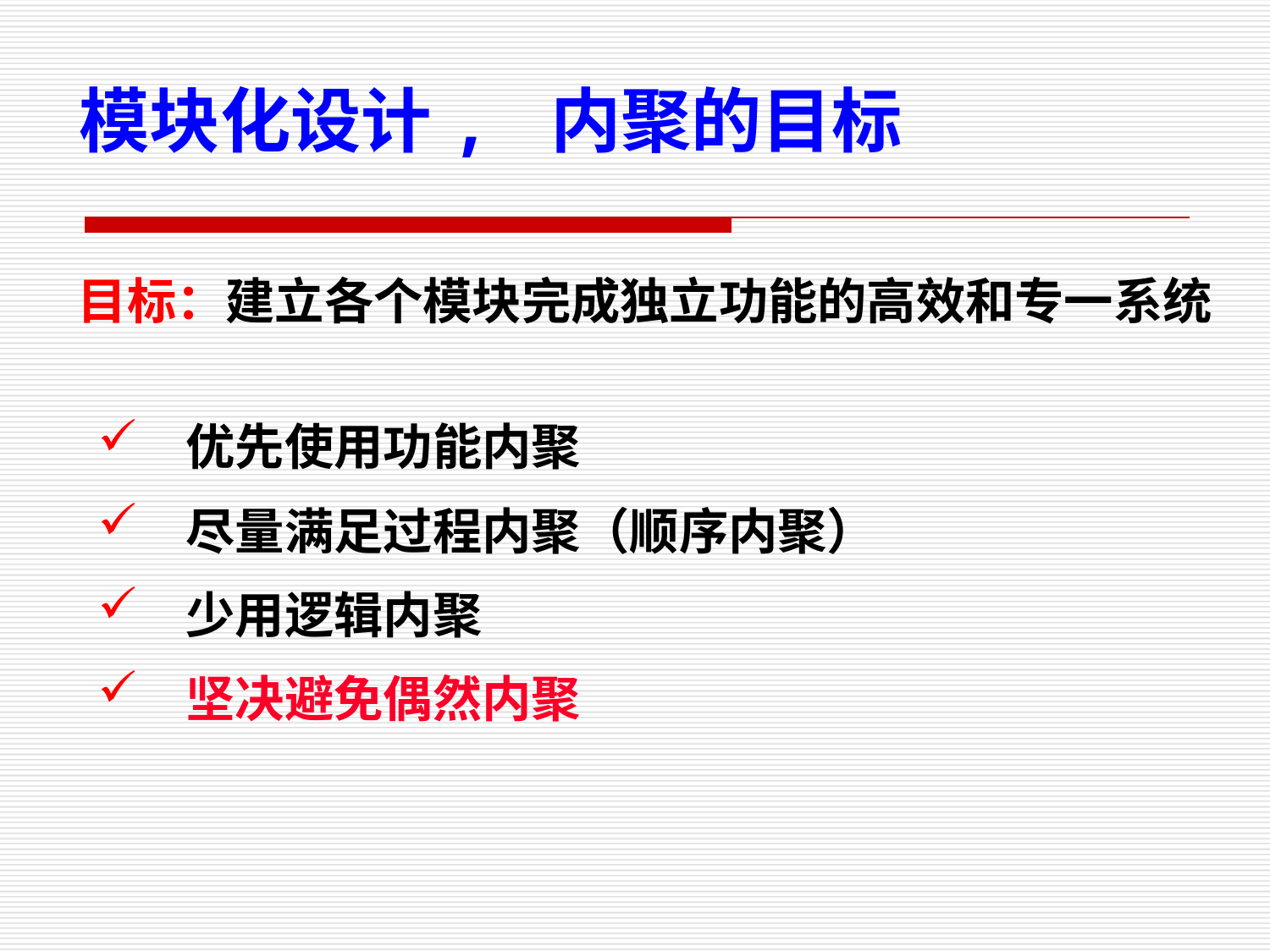

模块化设计, 内聚的目标
目标：建立各个模块完成独立功能的高效和专一系统
 优先使用功能内聚
 尽量满足过程内聚（顺序内聚）
 少用逻辑内聚
 坚决避免偶然内聚